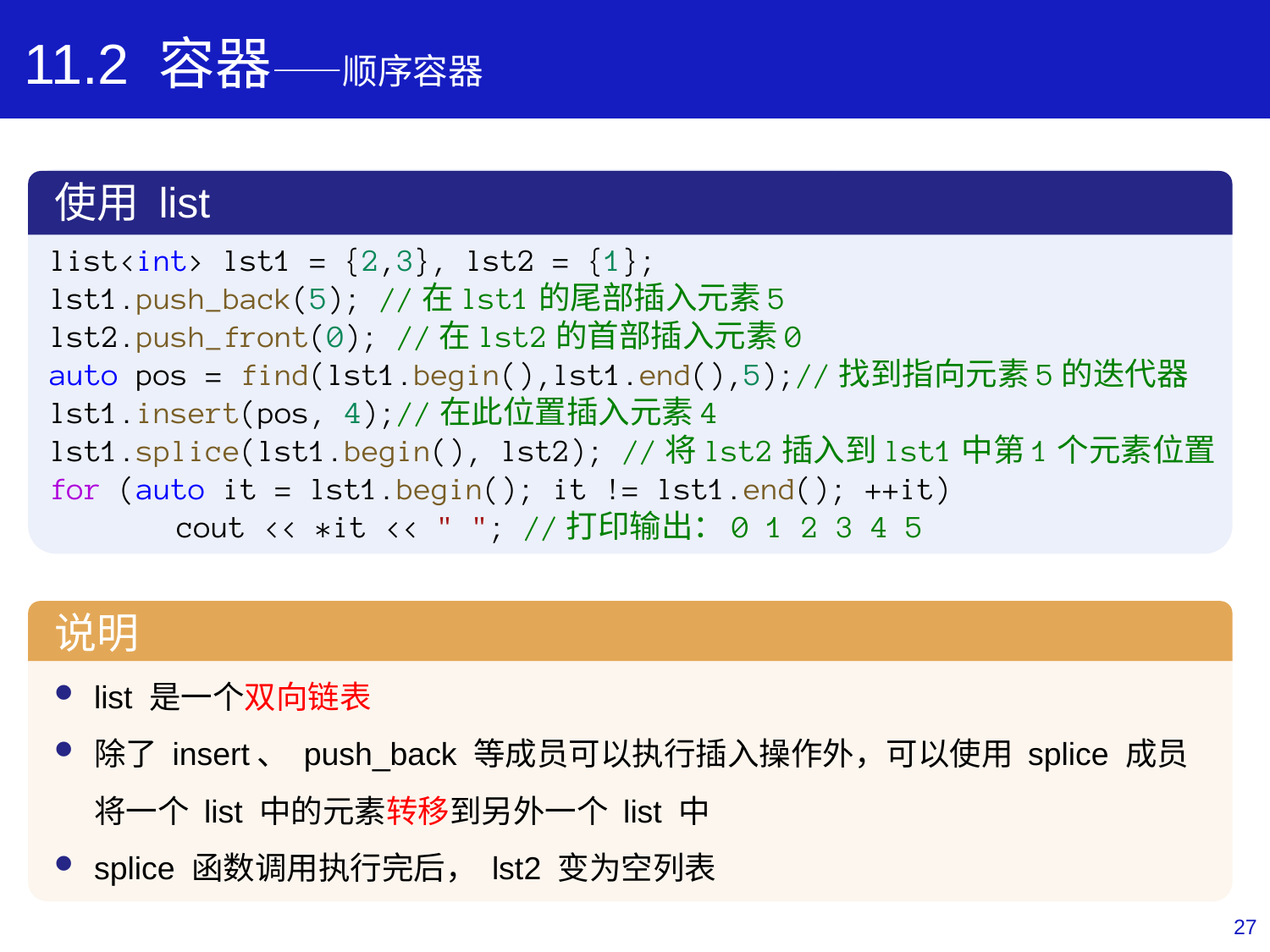

11.2 容器——顺序容器
使用 list

list<int> lst1 = {2,3}, lst2 = {1};
lst1.push_back(5); //在lst1的尾部插入元素5
lst2.push_front(0); //在lst2的首部插入元素0
auto pos = find(lst1.begin(),lst1.end(),5);//找到指向元素5的迭代器
lst1.insert(pos, 4);//在此位置插入元素4
lst1.splice(lst1.begin(), lst2); //将lst2插入到lst1中第1个元素位置
for (auto it = lst1.begin(); it != lst1.end(); ++it)
	cout << *it << " "; //打印输出：0 1 2 3 4 5
说明

list 是一个双向链表
除了 insert、 push_back 等成员可以执行插入操作外，可以使用 splice 成员将一个 list 中的元素转移到另外一个 list 中
splice 函数调用执行完后， lst2 变为空列表
27